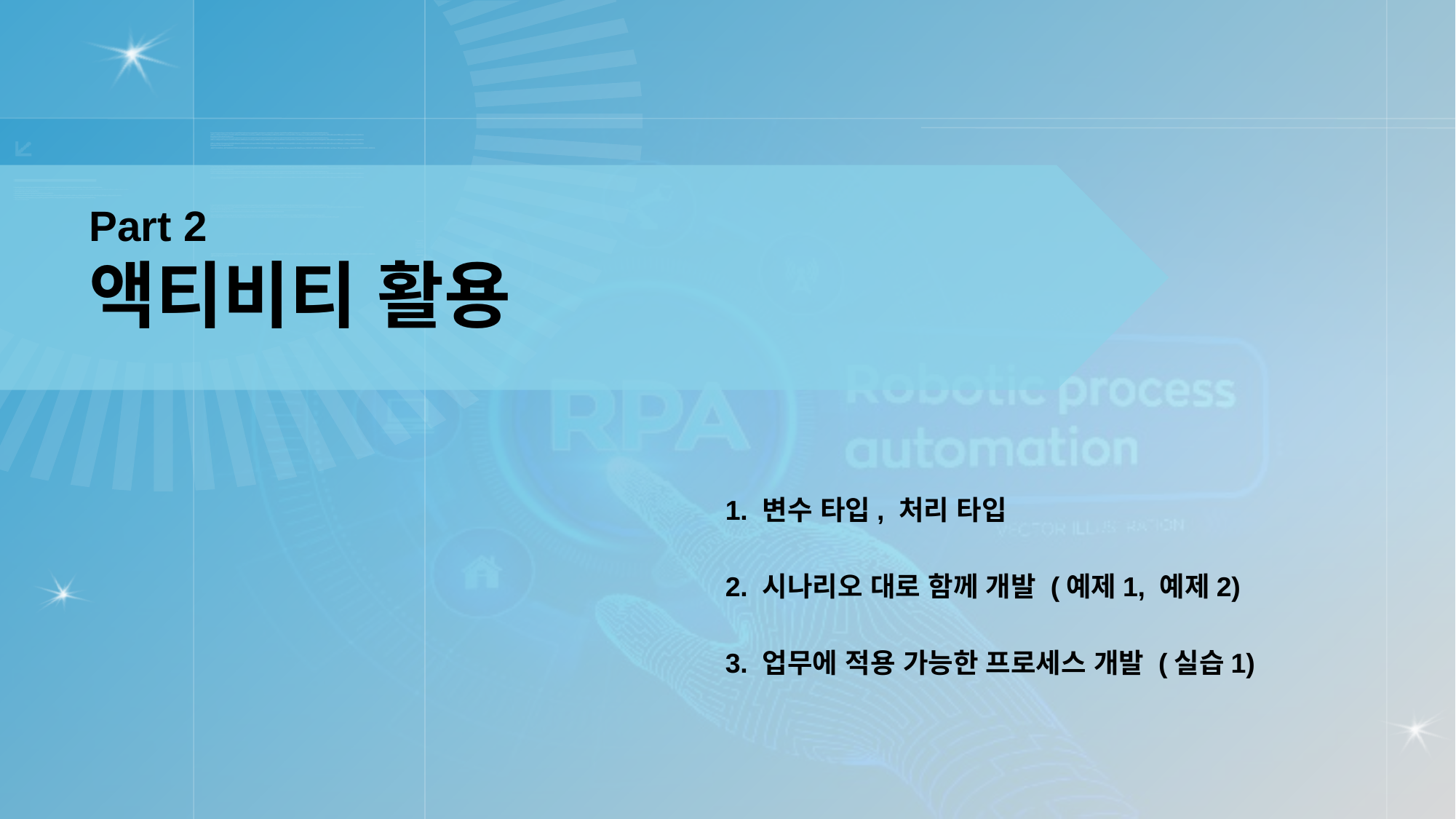

Part 2
액티비티 활용
 1. 변수 타입, 처리 타입

 2. 시나리오 대로 함께 개발 (예제1, 예제2)

 3. 업무에 적용 가능한 프로세스 개발 (실습1)